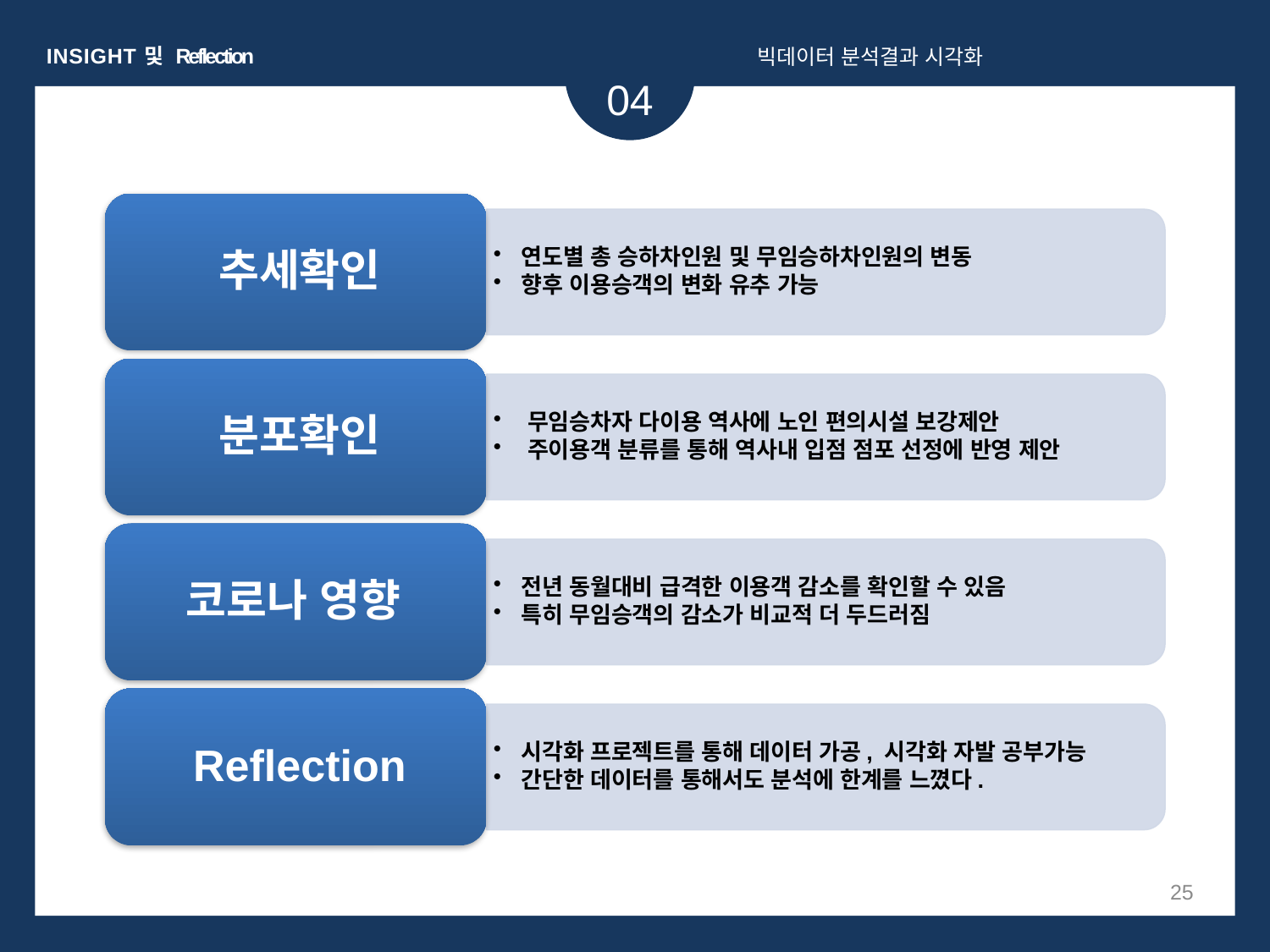

I N S I G H T 및  Reflection
빅데이터 분석결과 시각화
04

 연도별 총 승하차인원 및 무임승하차인원의 변동
 향후 이용승객의 변화 유추 가능
추세확인
  무임승차자 다이용 역사에 노인 편의시설 보강제안
  주이용객 분류를 통해 역사내 입점 점포 선정에 반영 제안
분포확인
 전년 동월대비 급격한 이용객 감소를 확인할 수 있음
 특히 무임승객의 감소가 비교적 더 두드러짐
코로나 영향
 시각화 프로젝트를 통해 데이터 가공, 시각화 자발 공부가능
 간단한 데이터를 통해서도 분석에 한계를 느꼈다.
Reflection
25